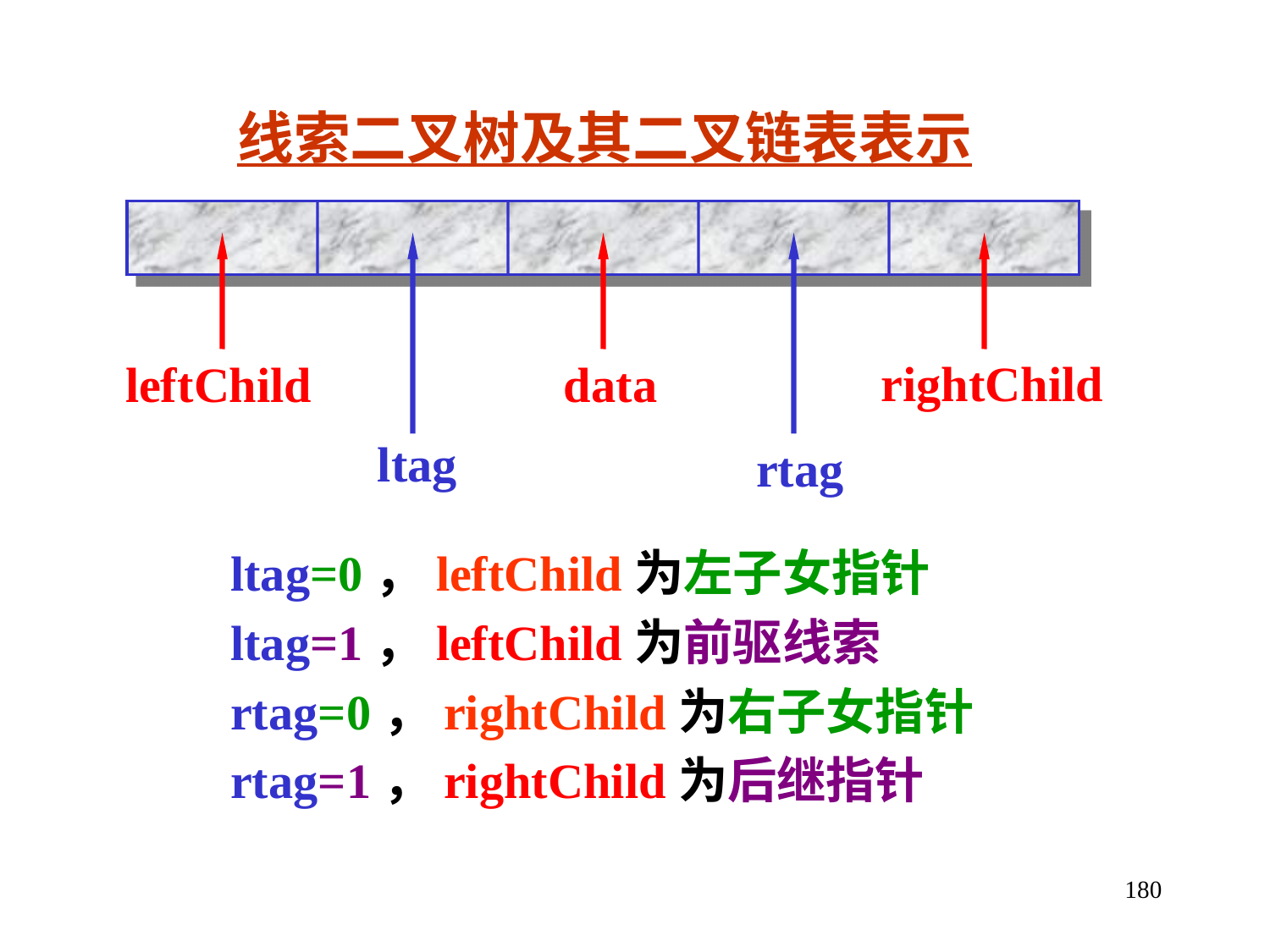

线索二叉树及其二叉链表表示

rightChild
leftChild
data
ltag
rtag
ltag=0，leftChild为左子女指针
ltag=1，leftChild为前驱线索
rtag=0，rightChild为右子女指针
rtag=1，rightChild为后继指针
180